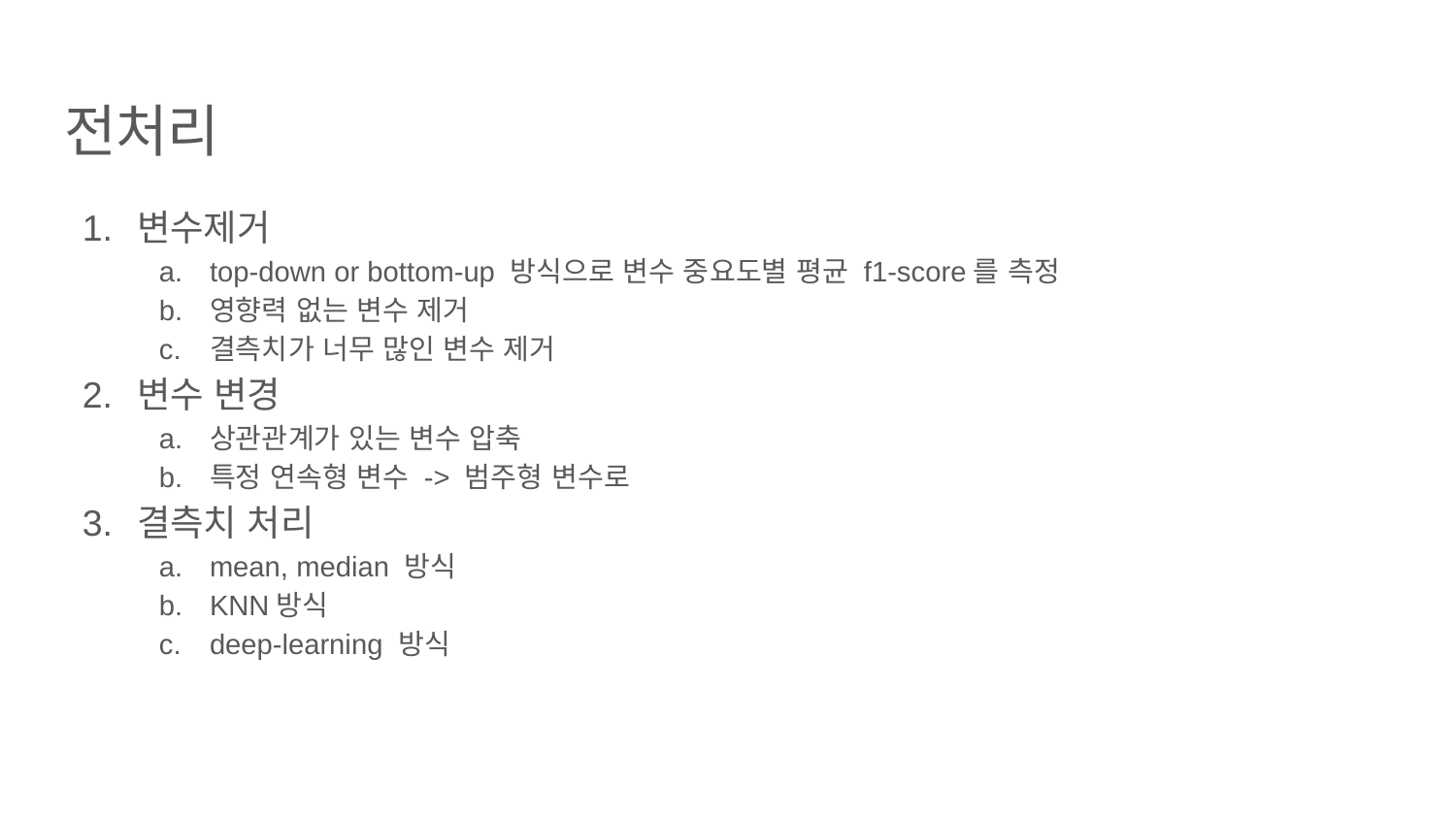

# 전처리
변수제거
top-down or bottom-up 방식으로 변수 중요도별 평균 f1-score를 측정
영향력 없는 변수 제거
결측치가 너무 많인 변수 제거
변수 변경
상관관계가 있는 변수 압축
특정 연속형 변수 -> 범주형 변수로
결측치 처리
mean, median 방식
KNN방식
deep-learning 방식